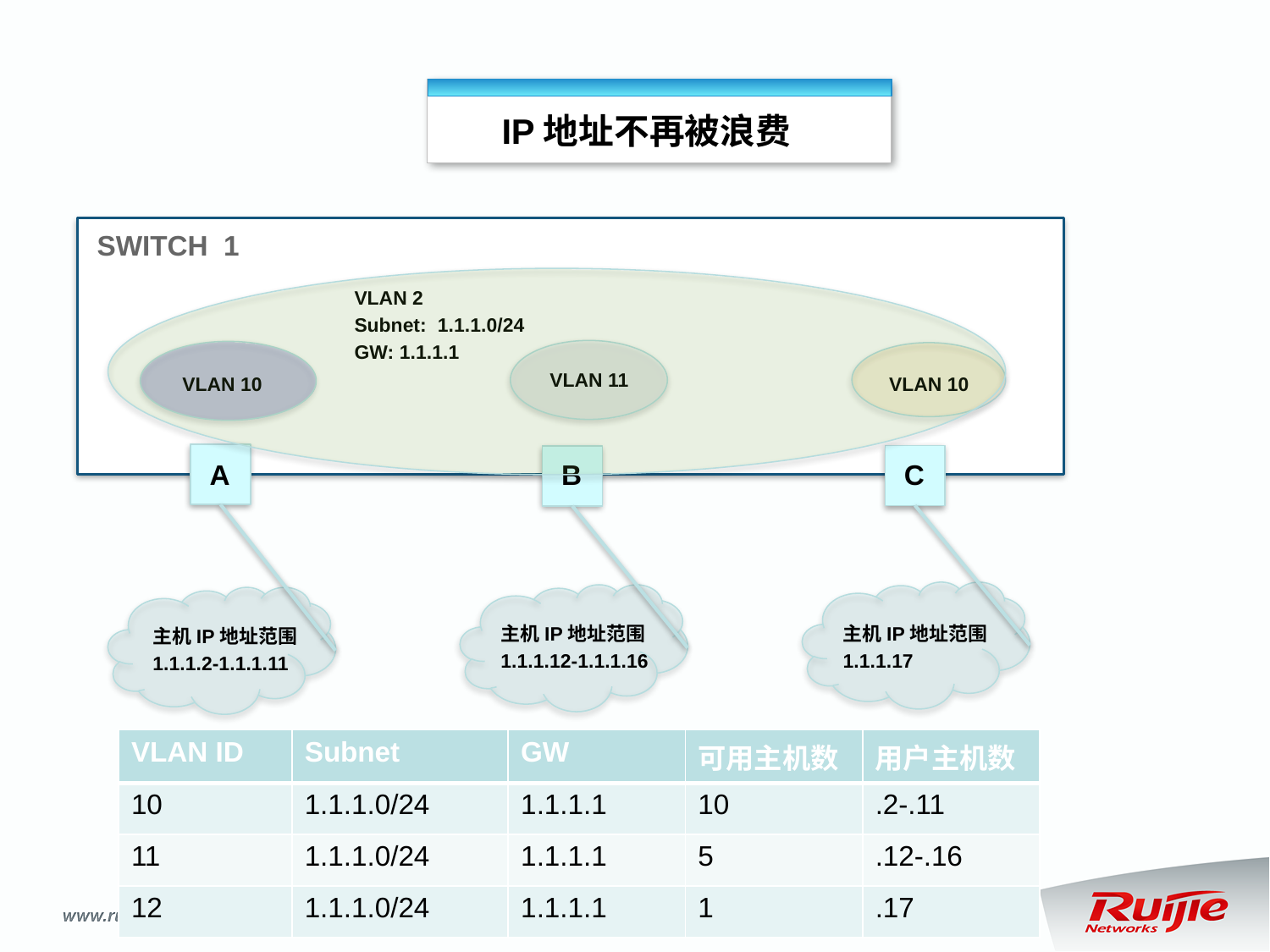

IP地址不再被浪费

SWITCH  1

VLAN 2
Subnet:  1.1.1.0/24
GW: 1.1.1.1

VLAN 11
VLAN 10
VLAN 10
Device C

C
A
B

主机IP地址范围
1.1.1.12-1.1.1.16
主机IP地址范围
1.1.1.17
主机IP地址范围
1.1.1.2-1.1.1.11
| VLAN ID | Subnet | GW | 可用主机数 | 用户主机数 |
| --- | --- | --- | --- | --- |
| 10 | 1.1.1.0/24 | 1.1.1.1 | 10 | .2-.11 |
| 11 | 1.1.1.0/24 | 1.1.1.1 | 5 | .12-.16 |
| 12 | 1.1.1.0/24 | 1.1.1.1 | 1 | .17 |